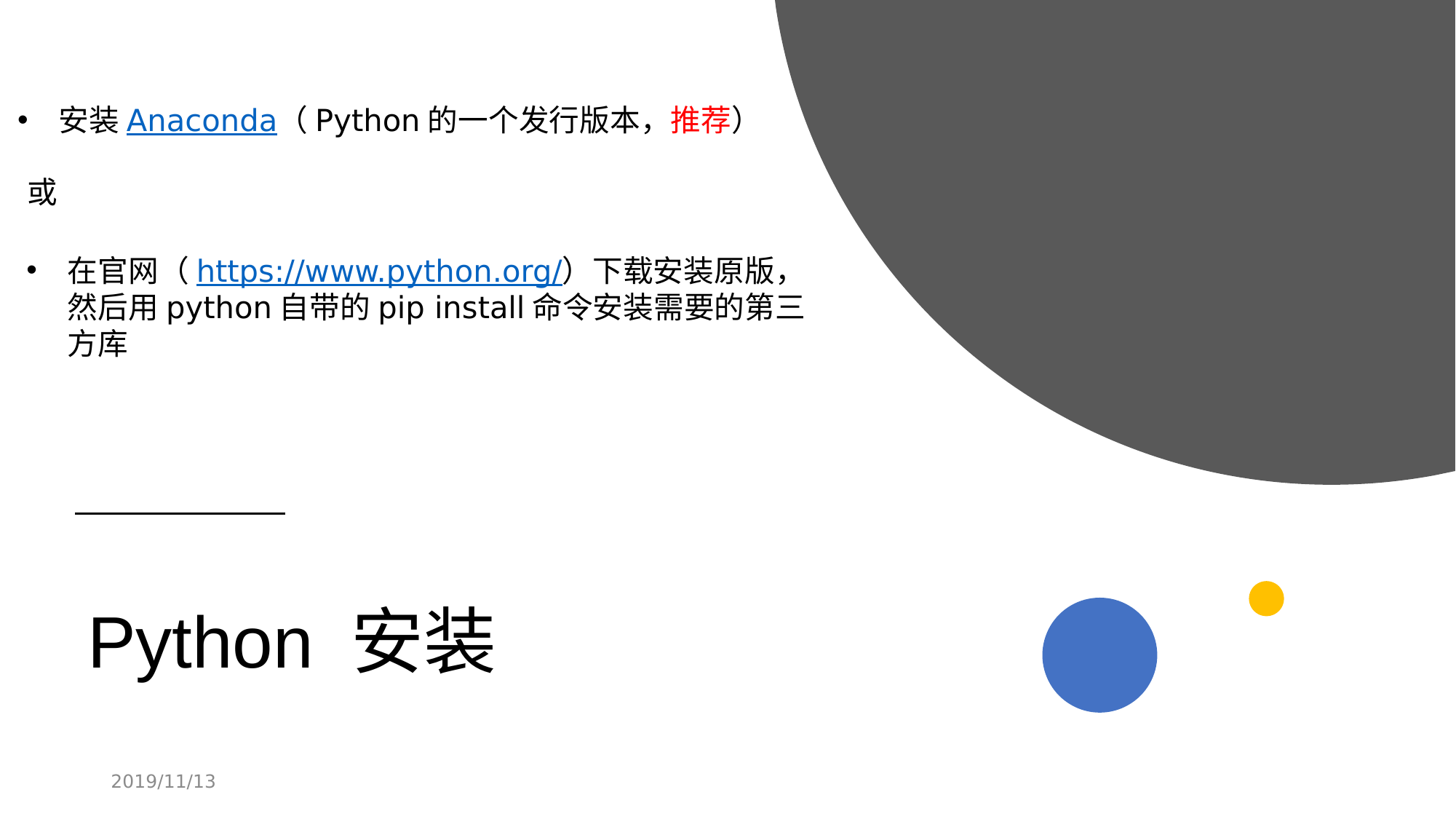

安装Anaconda（Python的一个发行版本，推荐）
或
在官网（https://www.python.org/）下载安装原版，然后用python自带的pip install命令安装需要的第三方库
# Python 安装

2019/11/13
高级算法语言和程序设计
4